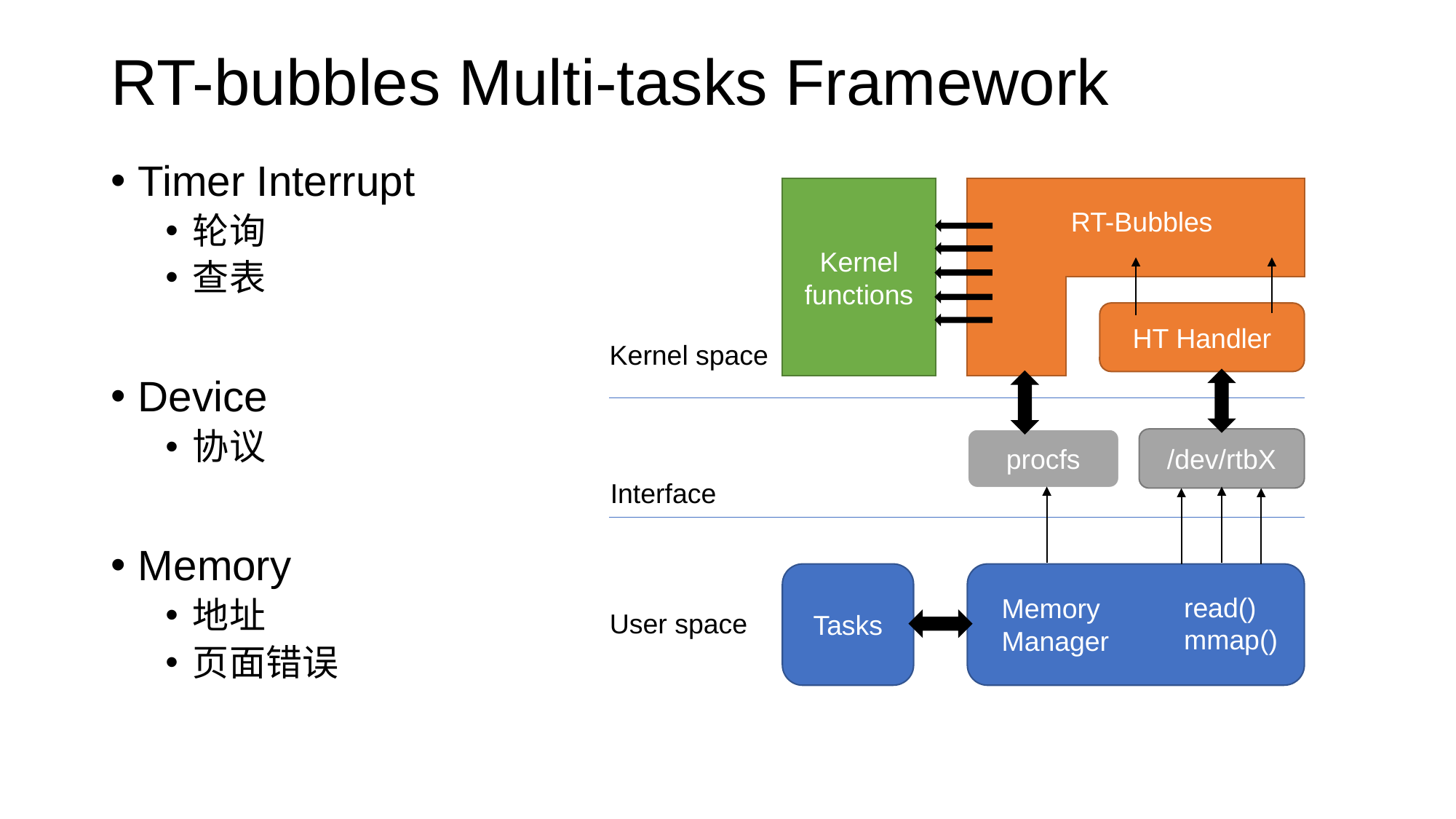

# RT-bubbles Multi-tasks Framework

Timer Interrupt
轮询
查表

Device
协议

Memory
地址
页面错误
Kernel
functions
RT-Bubbles

HT Handler

Kernel space

procfs
/dev/rtbX
Interface
Tasks

read()
Memory
Manager

User space
mmap()